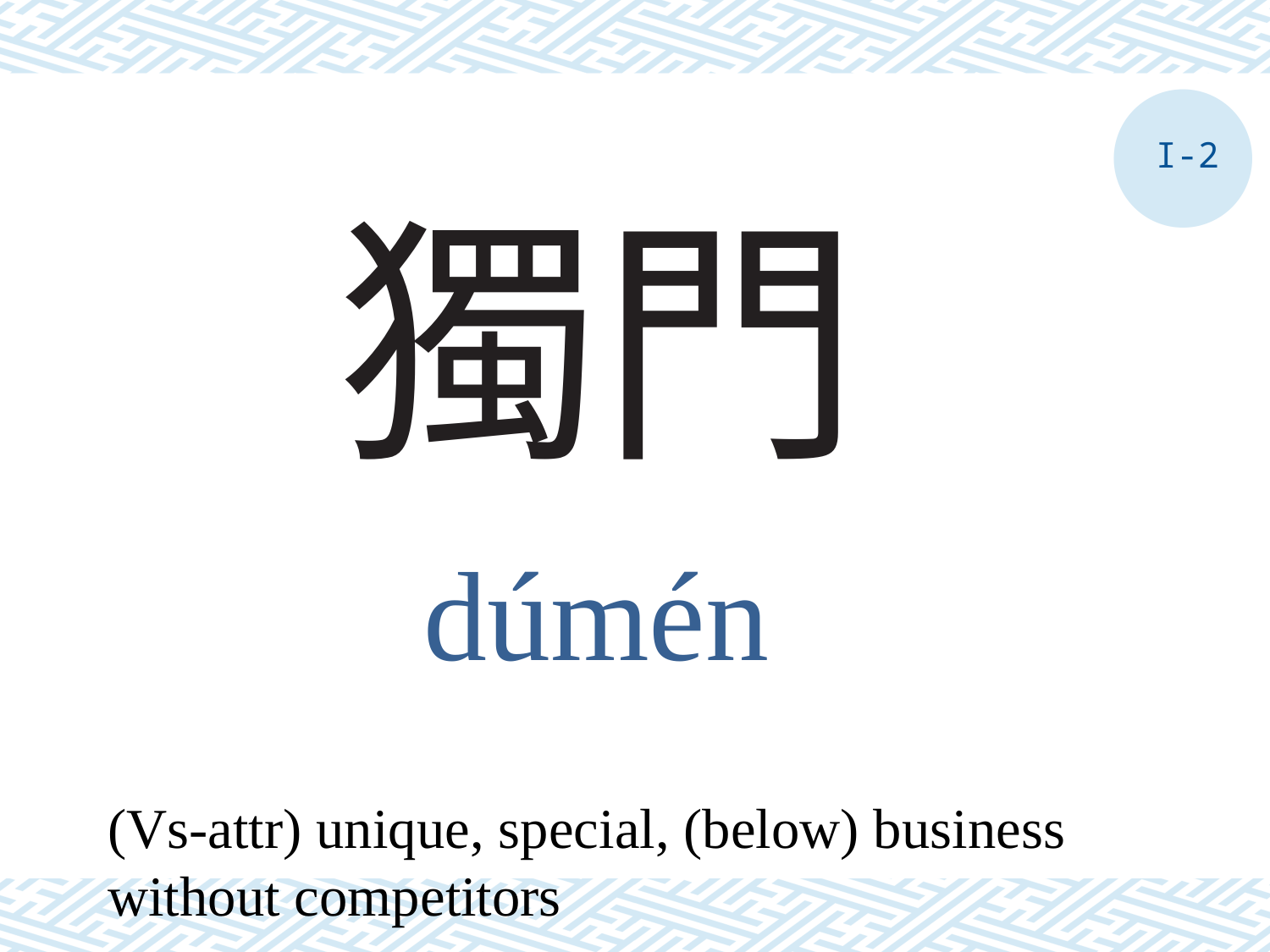

I-2

# 獨門
dúmén
(Vs-attr) unique, special, (below) business without competitors